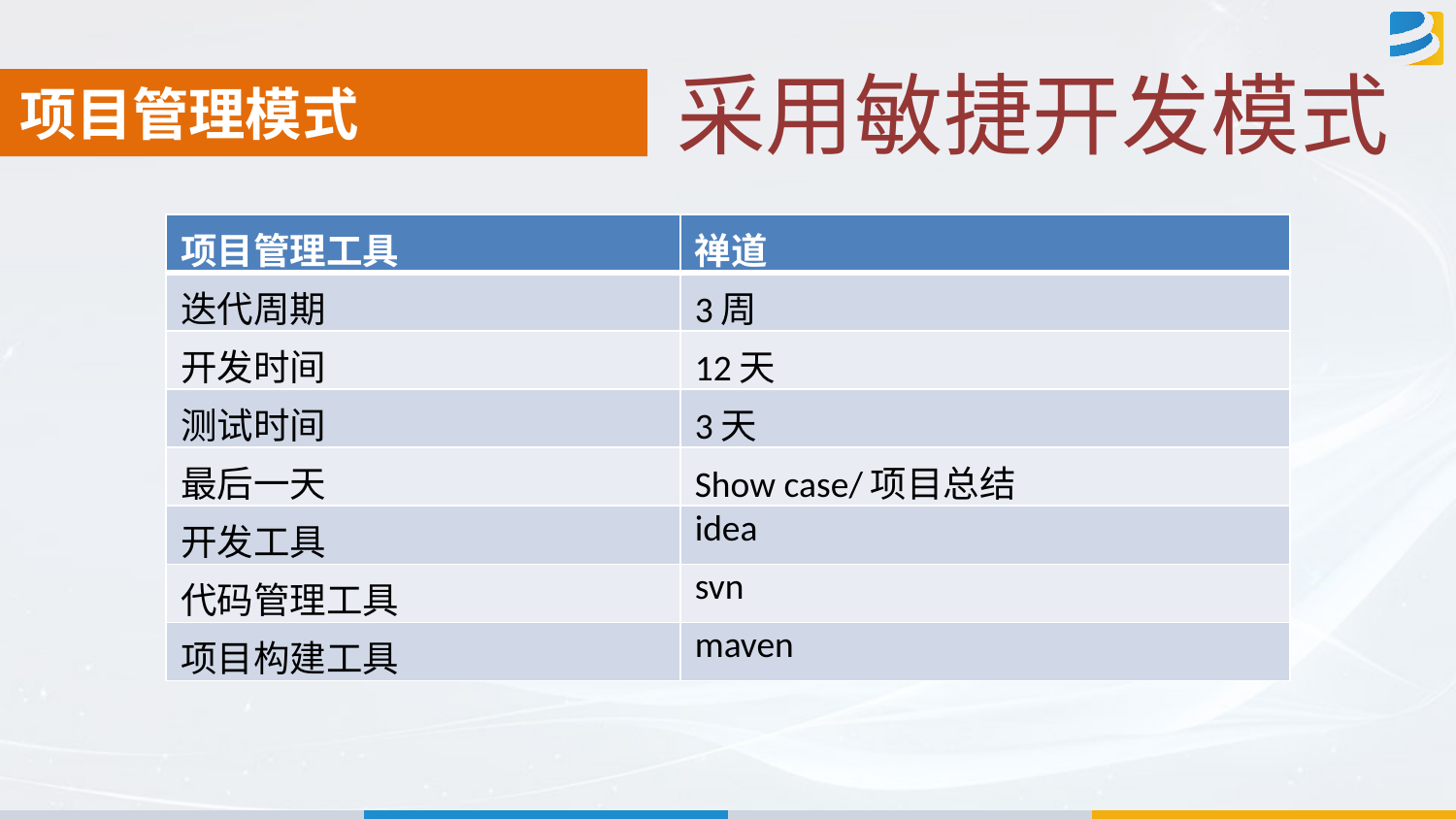

采用敏捷开发模式
项目管理模式
| 项目管理工具 | 禅道 |
| --- | --- |
| 迭代周期 | 3周 |
| 开发时间 | 12天 |
| 测试时间 | 3天 |
| 最后一天 | Show case/项目总结 |
| 开发工具 | idea |
| 代码管理工具 | svn |
| 项目构建工具 | maven |